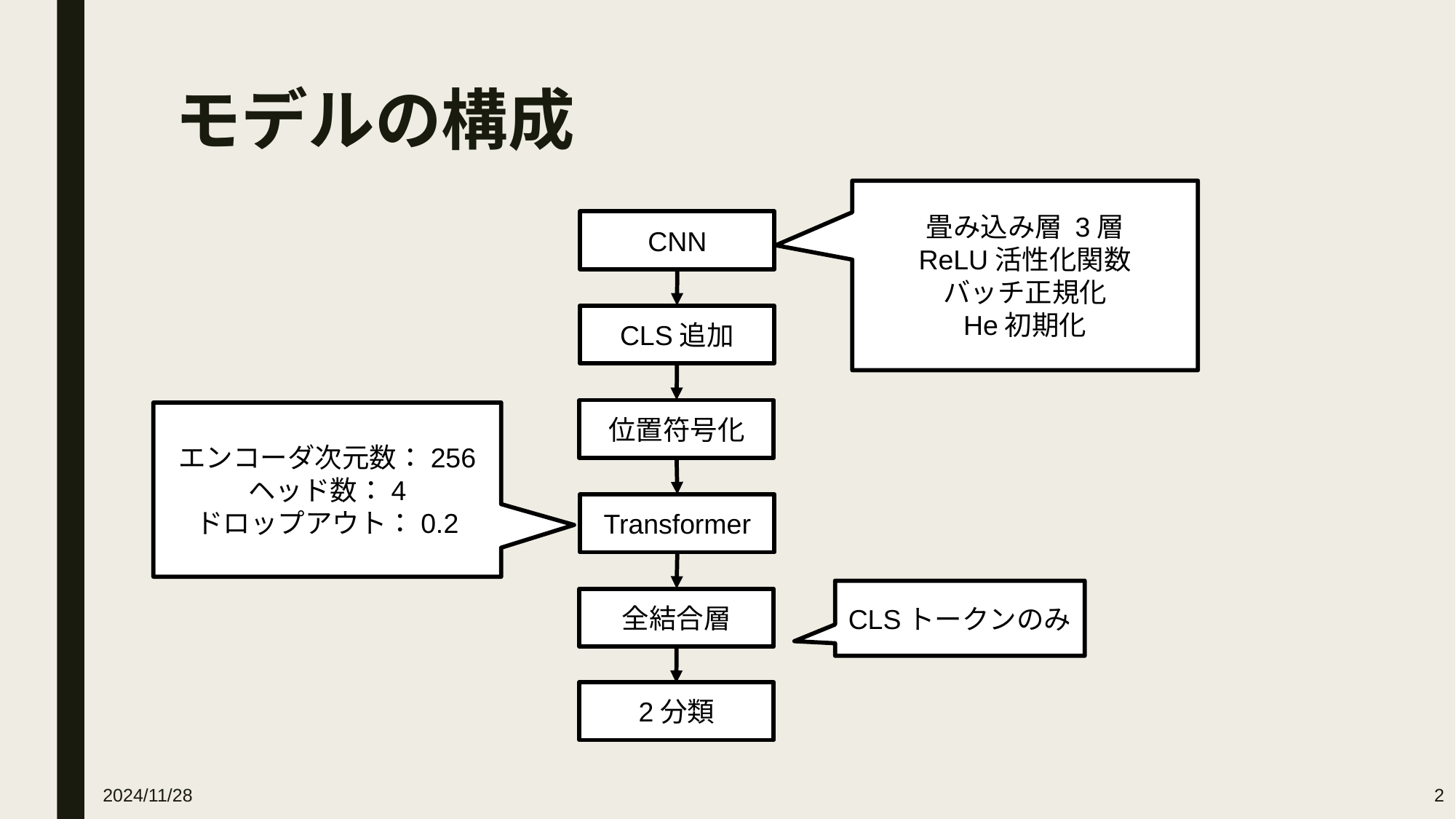

# モデルの構成

畳み込み層 3層
ReLU活性化関数
バッチ正規化
He初期化
CNN
CLS追加
位置符号化
エンコーダ次元数：256
ヘッド数：4
ドロップアウト：0.2
Transformer
CLSトークンのみ
全結合層
2分類
2024/11/28
2